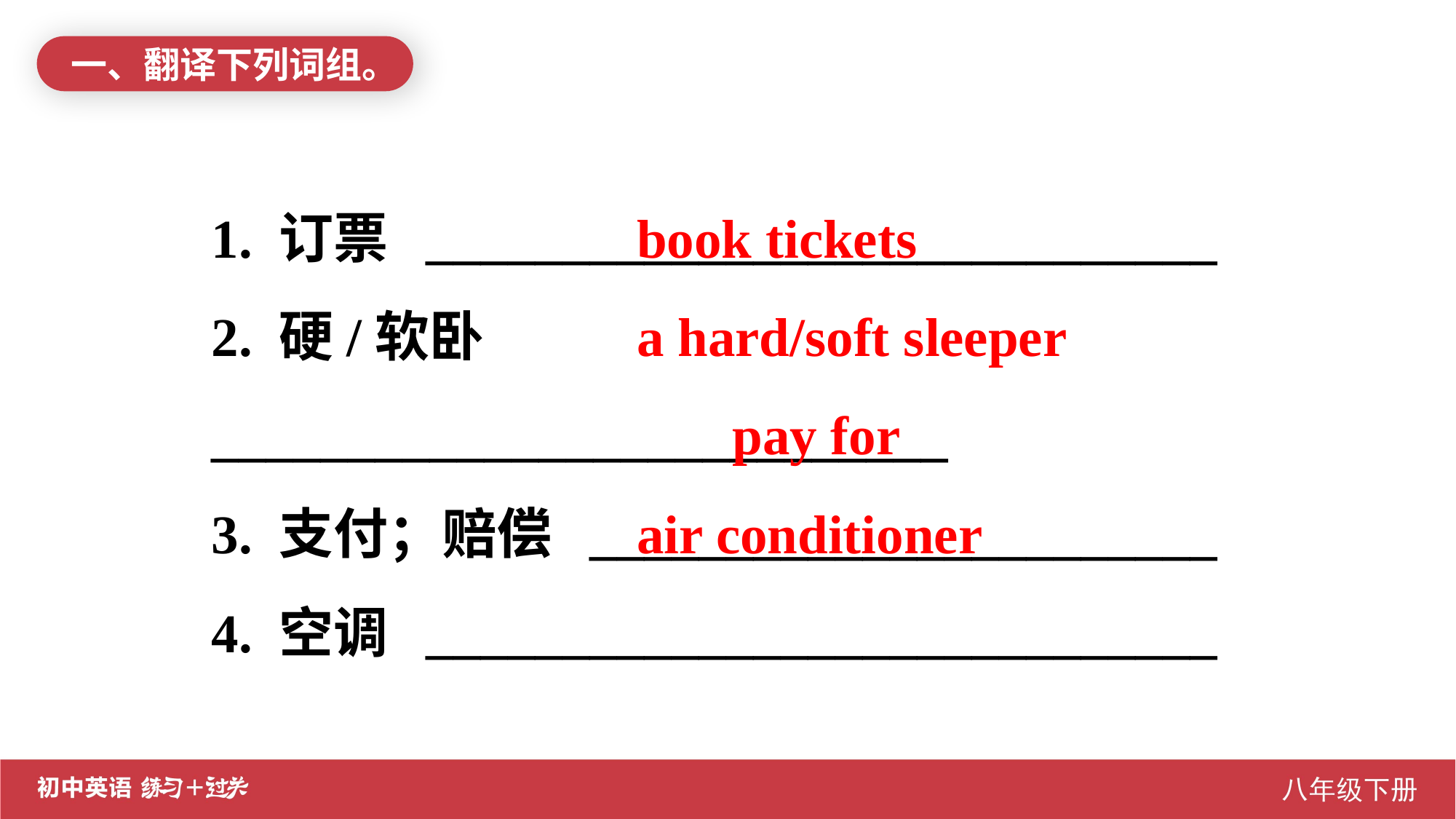

一、翻译下列词组。
1. 订票  _____________________________
2. 硬/软卧  ___________________________
3. 支付；赔偿  _______________________
4. 空调  _____________________________
book tickets
a hard/soft sleeper
       pay for
air conditioner